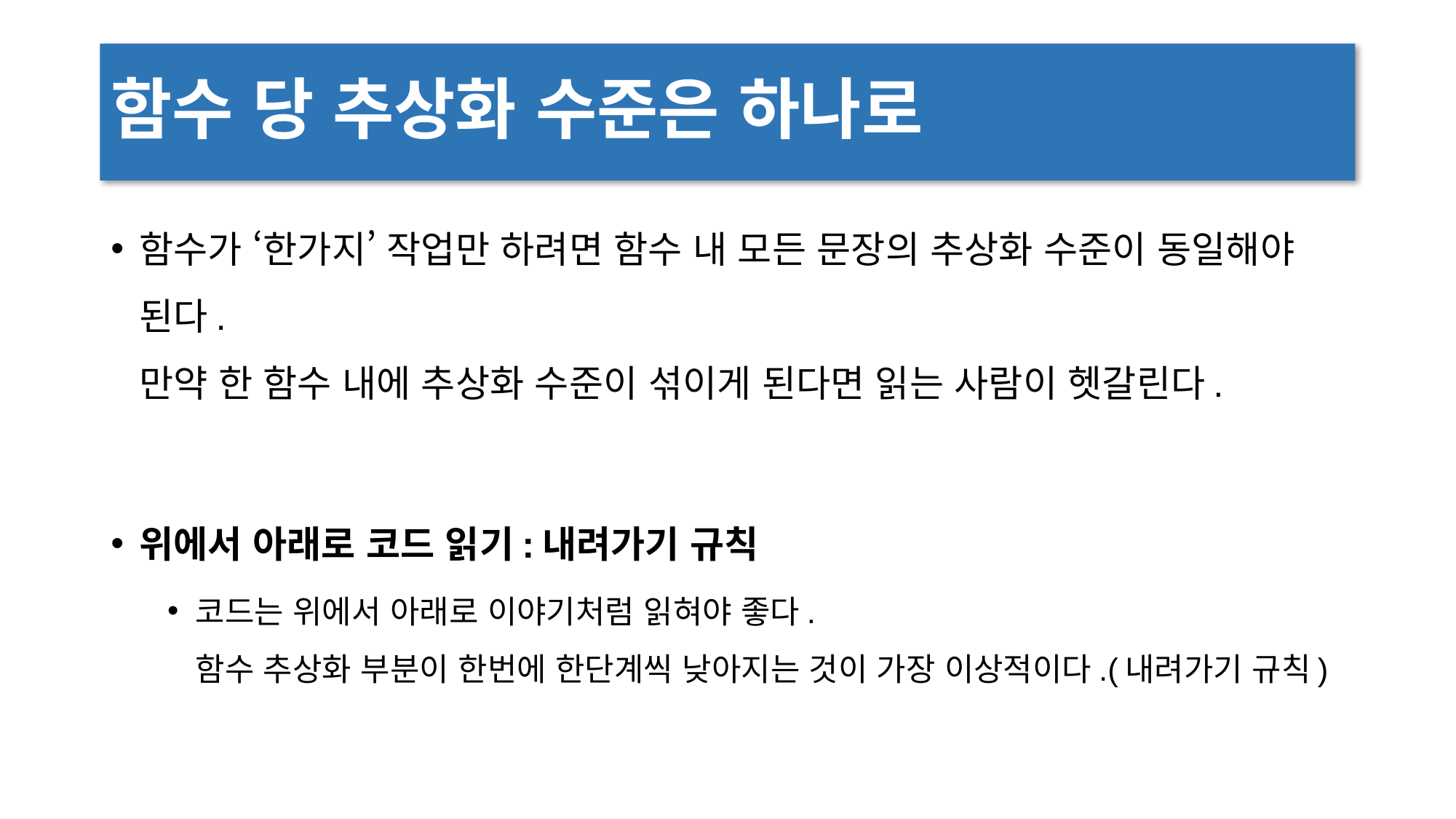

# 함수 당 추상화 수준은 하나로
함수가 ‘한가지’ 작업만 하려면 함수 내 모든 문장의 추상화 수준이 동일해야 된다.
만약 한 함수 내에 추상화 수준이 섞이게 된다면 읽는 사람이 헷갈린다.

위에서 아래로 코드 읽기:내려가기 규칙
코드는 위에서 아래로 이야기처럼 읽혀야 좋다.
함수 추상화 부분이 한번에 한단계씩 낮아지는 것이 가장 이상적이다.(내려가기 규칙)